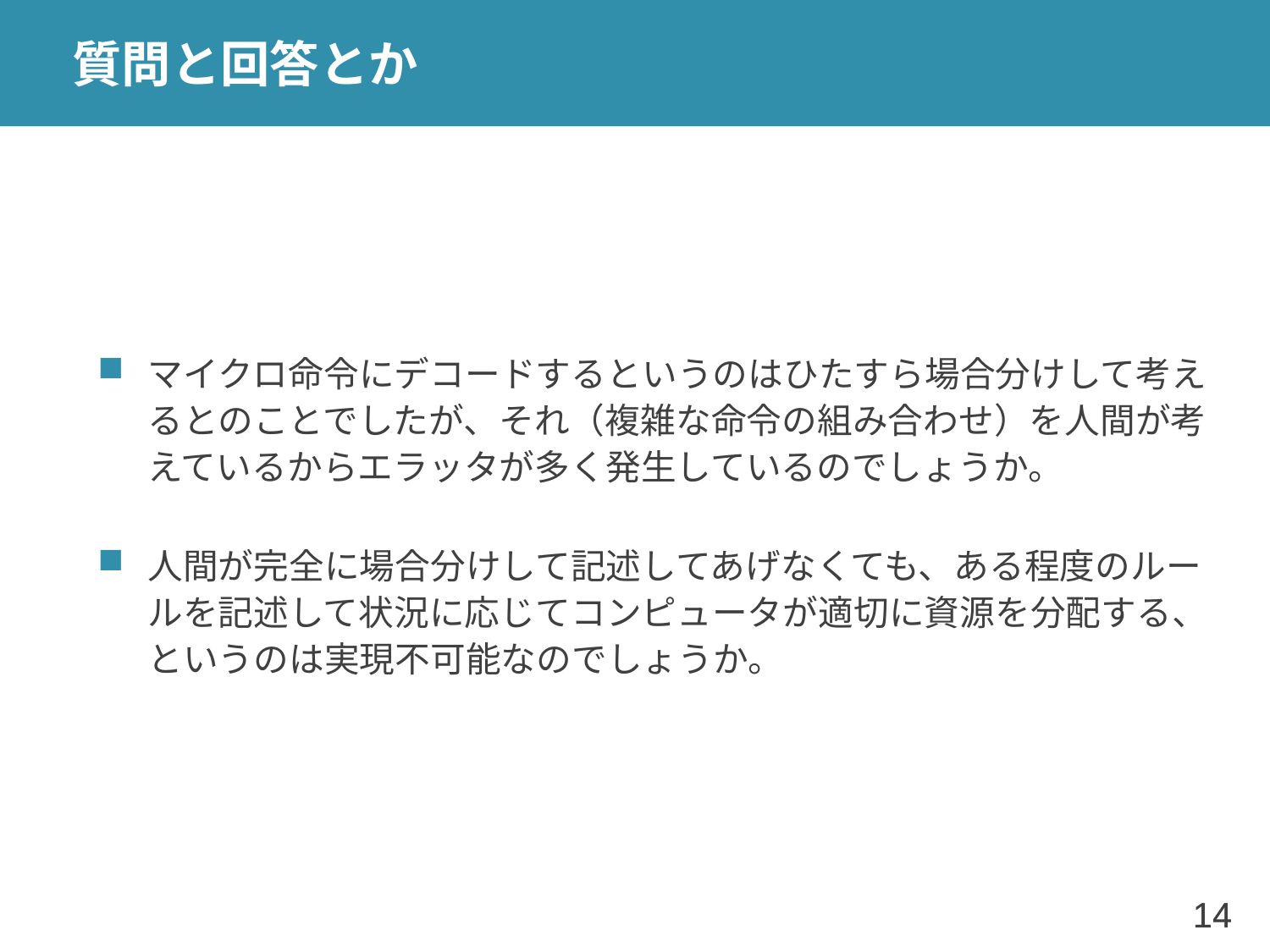

# 質問と回答とか
マイクロ命令にデコードするというのはひたすら場合分けして考えるとのことでしたが、それ（複雑な命令の組み合わせ）を人間が考えているからエラッタが多く発生しているのでしょうか。
人間が完全に場合分けして記述してあげなくても、ある程度のルールを記述して状況に応じてコンピュータが適切に資源を分配する、というのは実現不可能なのでしょうか。